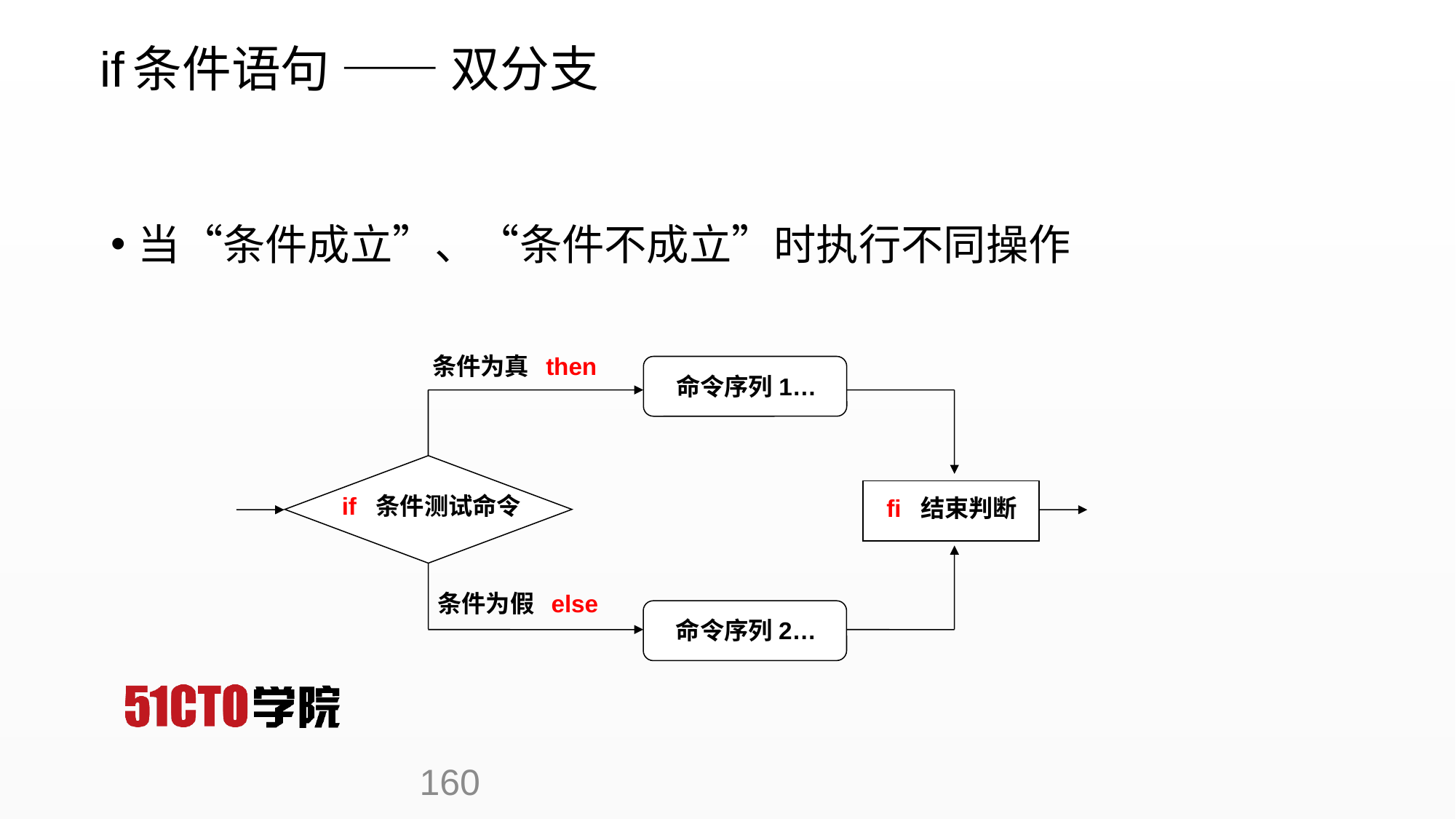

# if条件语句 —— 双分支
当“条件成立”、“条件不成立”时执行不同操作
条件为真  then

命令序列1…

if  条件测试命令
fi  结束判断

条件为假  else

命令序列2…

160